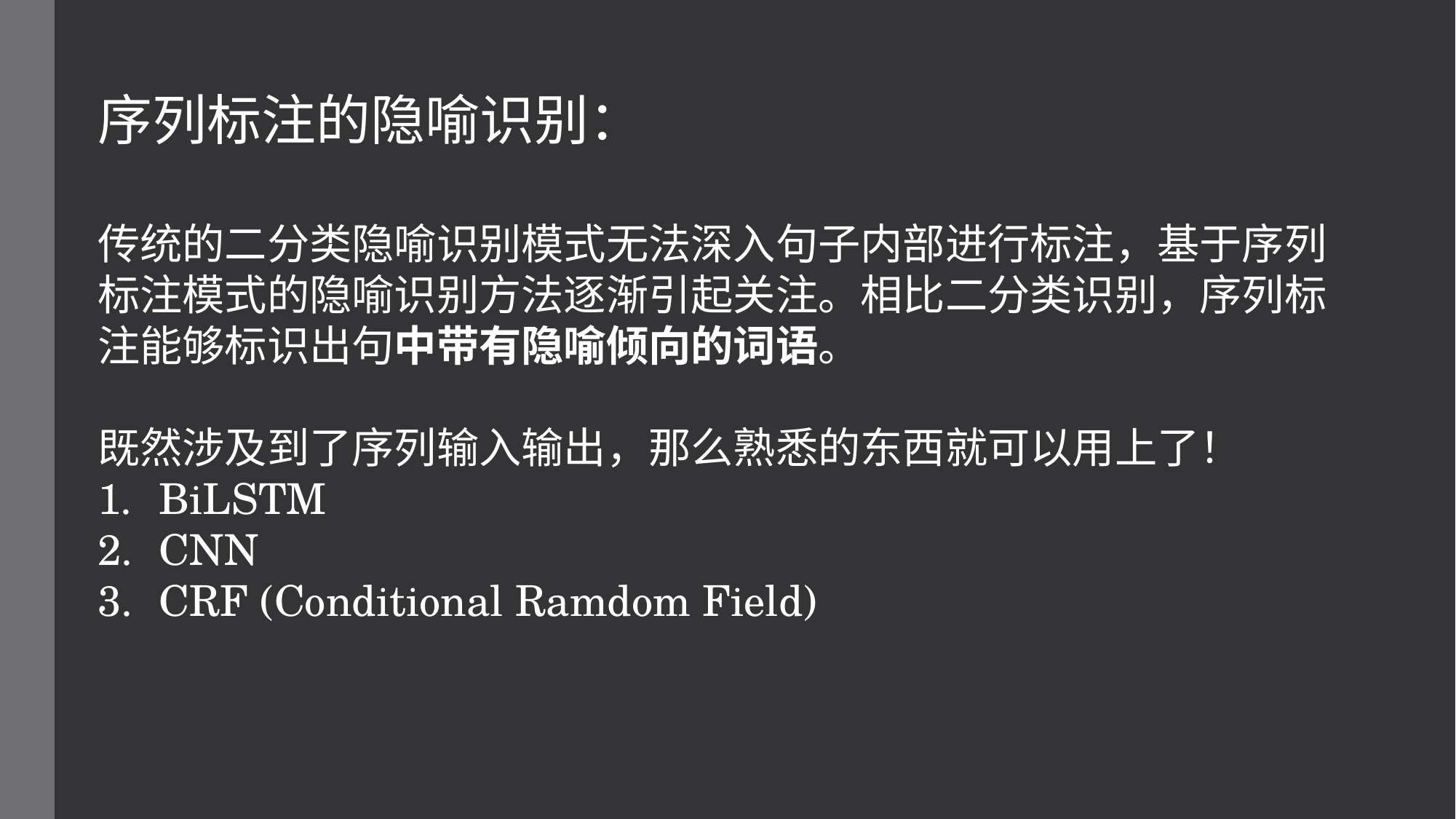

序列标注的隐喻识别：

传统的二分类隐喻识别模式无法深入句子内部进行标注，基于序列标注模式的隐喻识别方法逐渐引起关注。相比二分类识别，序列标注能够标识出句中带有隐喻倾向的词语。

既然涉及到了序列输入输出，那么熟悉的东西就可以用上了！
BiLSTM
CNN
CRF (Conditional Ramdom Field)